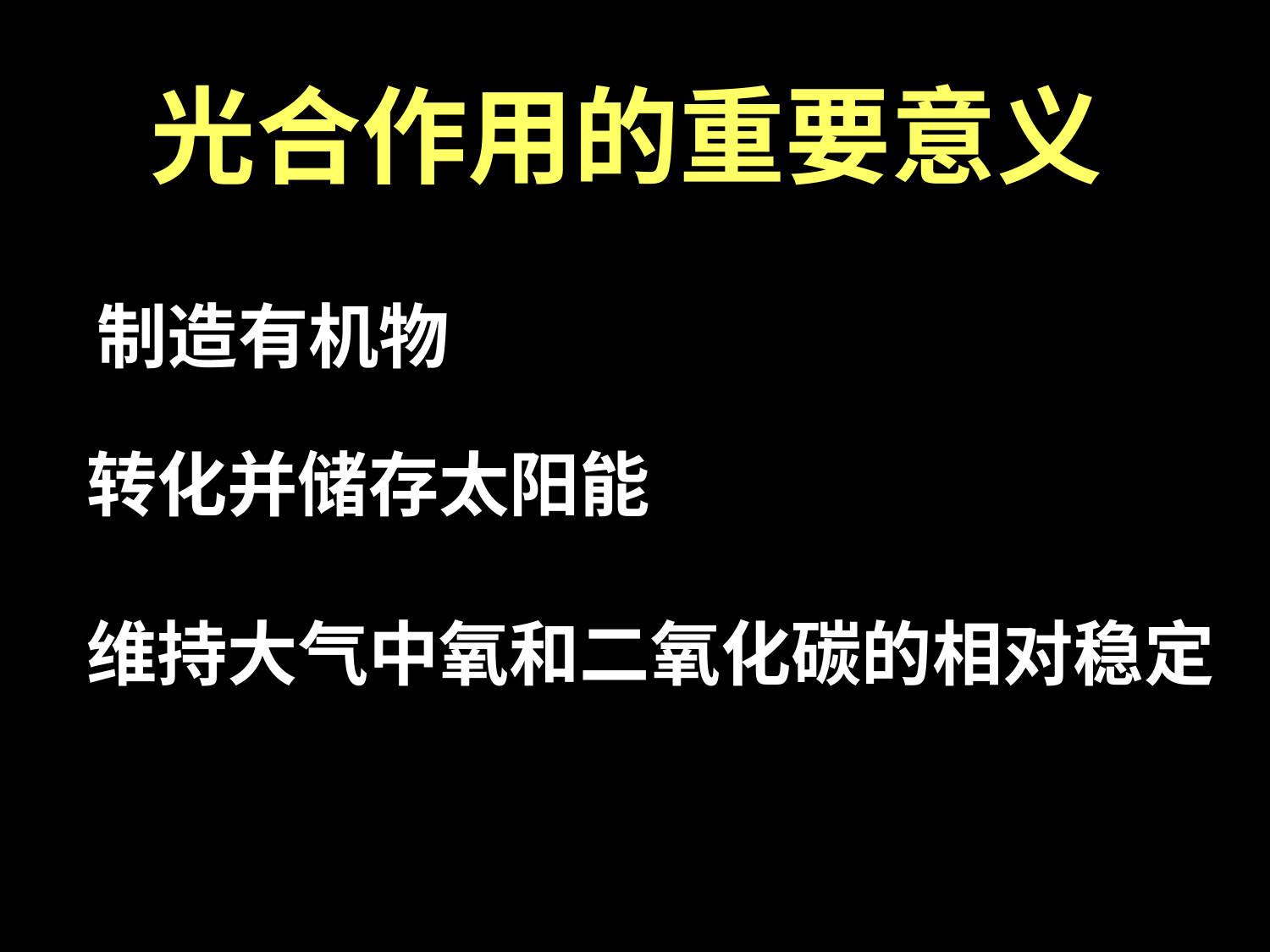

光合作用的重要意义
制造有机物
转化并储存太阳能
维持大气中氧和二氧化碳的相对稳定